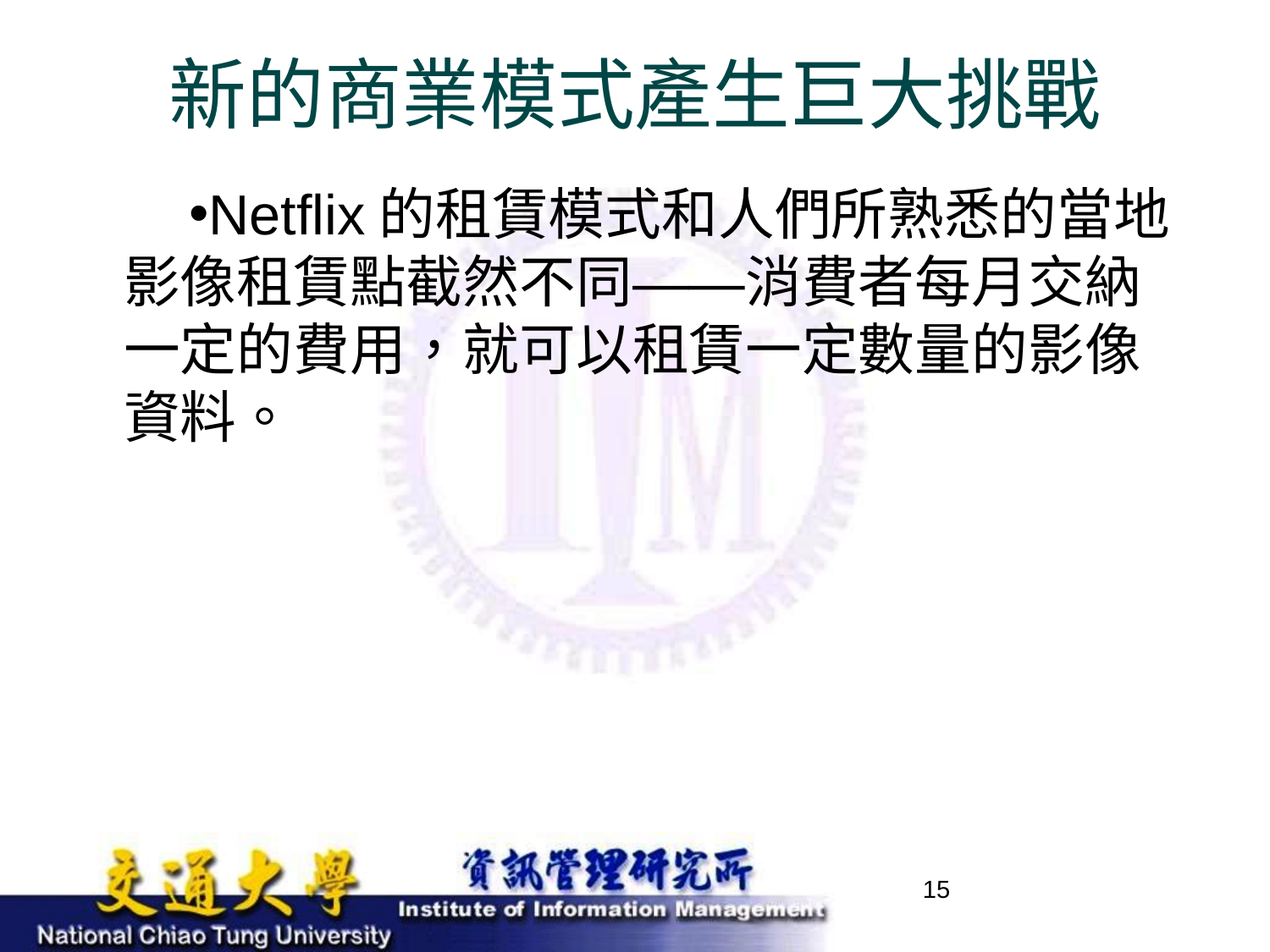

# 新的商業模式產生巨大挑戰
Netflix的租賃模式和人們所熟悉的當地影像租賃點截然不同——消費者每月交納一定的費用，就可以租賃一定數量的影像資料。
15